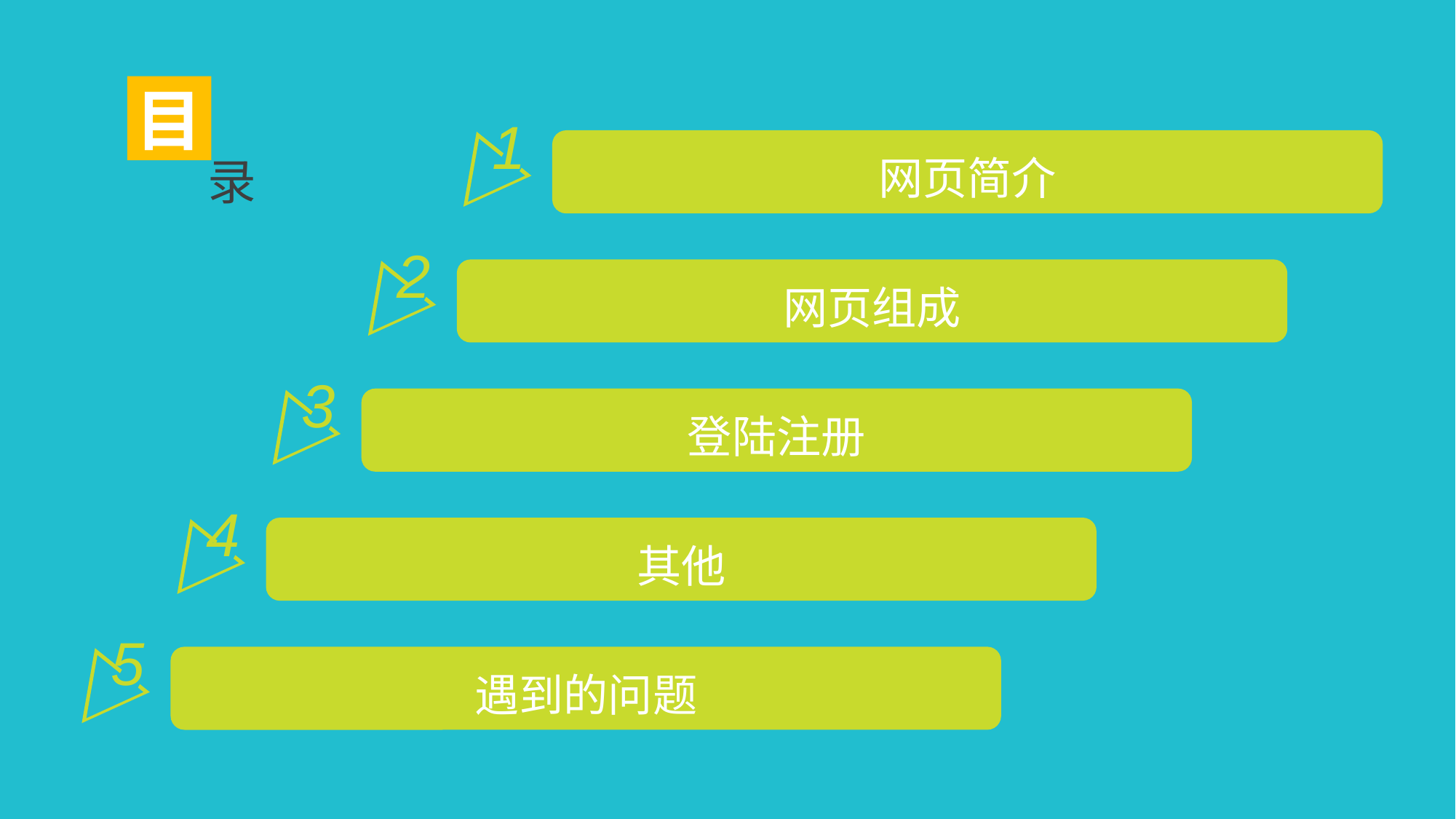

目
1

网页简介
录
2

网页组成
3

登陆注册
4

其他
5

遇到的问题